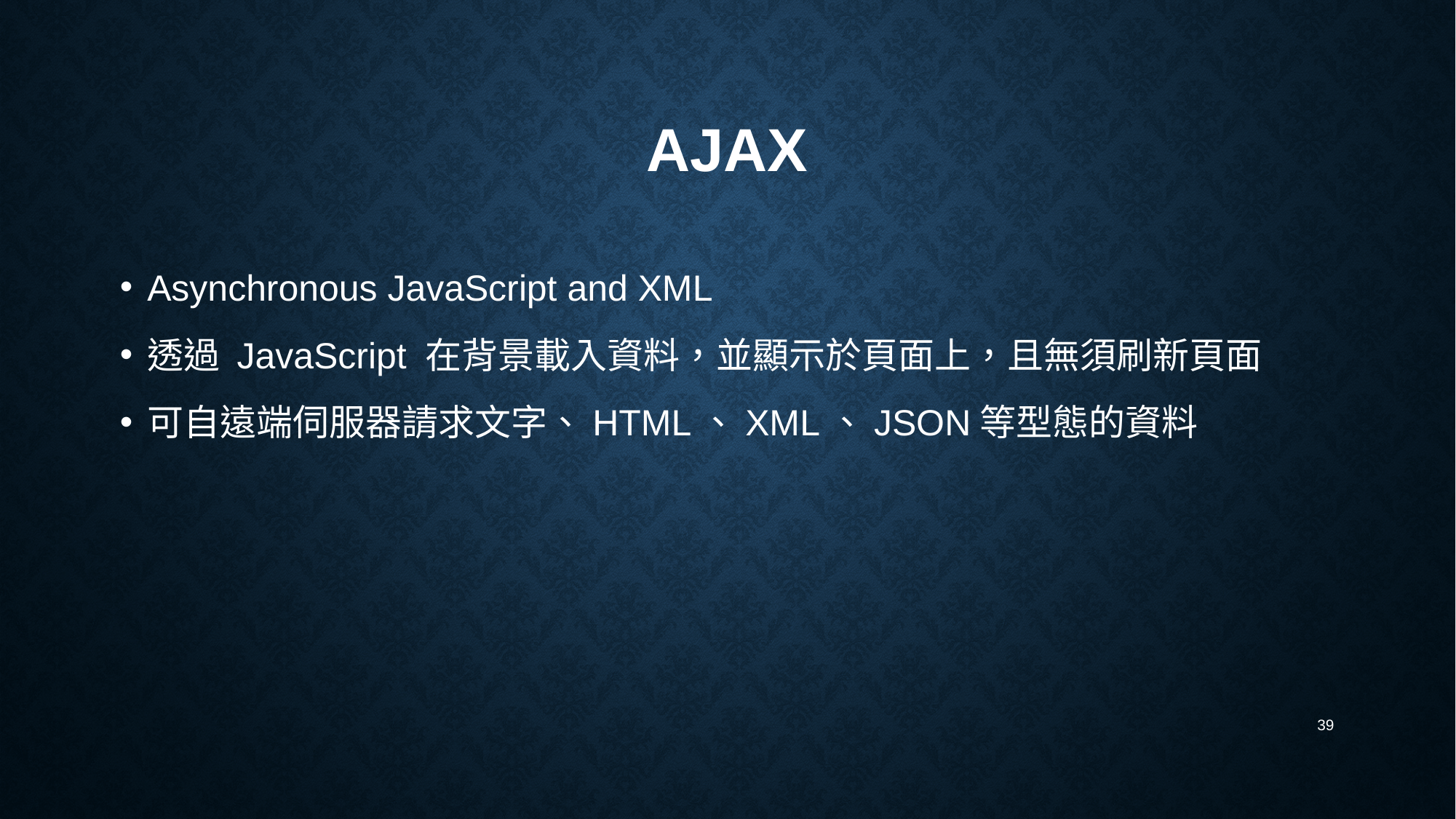

# AJAX
Asynchronous JavaScript and XML
透過 JavaScript 在背景載入資料，並顯示於頁面上，且無須刷新頁面
可自遠端伺服器請求文字、HTML、XML、JSON等型態的資料
39